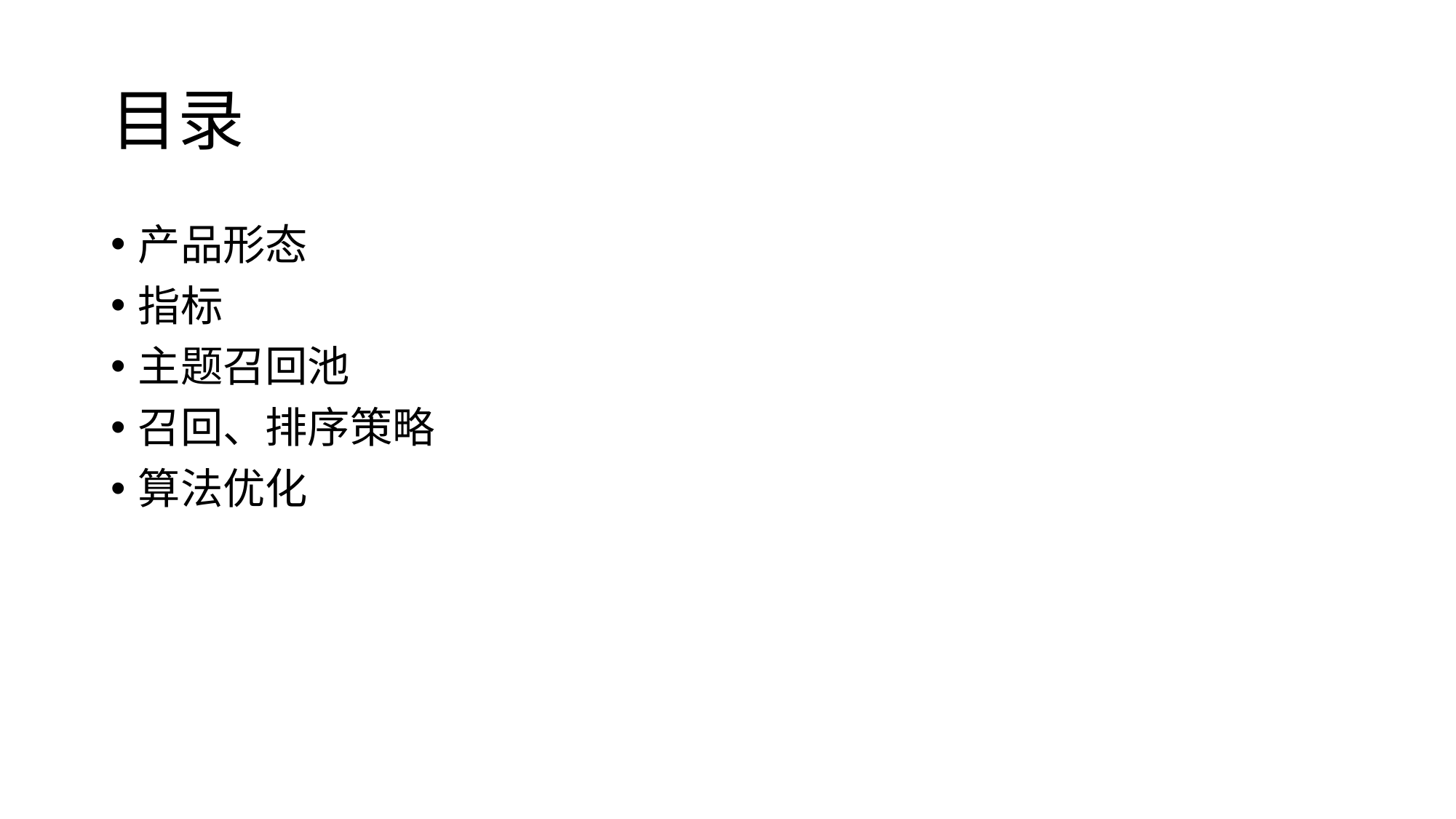

# 目录
产品形态
指标
主题召回池
召回、排序策略
算法优化